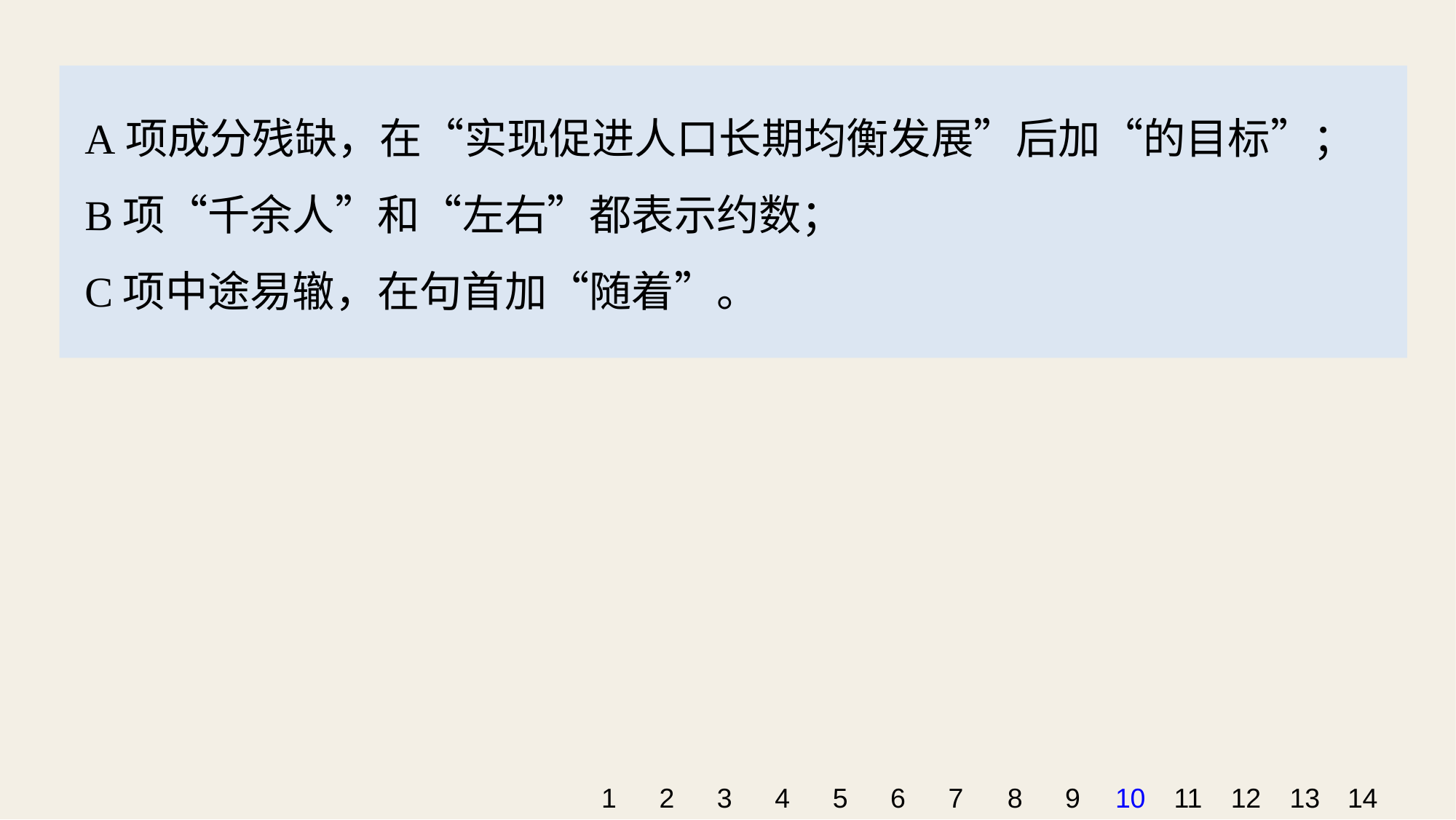

A项成分残缺，在“实现促进人口长期均衡发展”后加“的目标”；
B项“千余人”和“左右”都表示约数；
C项中途易辙，在句首加“随着”。
1
2
3
4
5
6
7
8
9
10
11
12
13
14